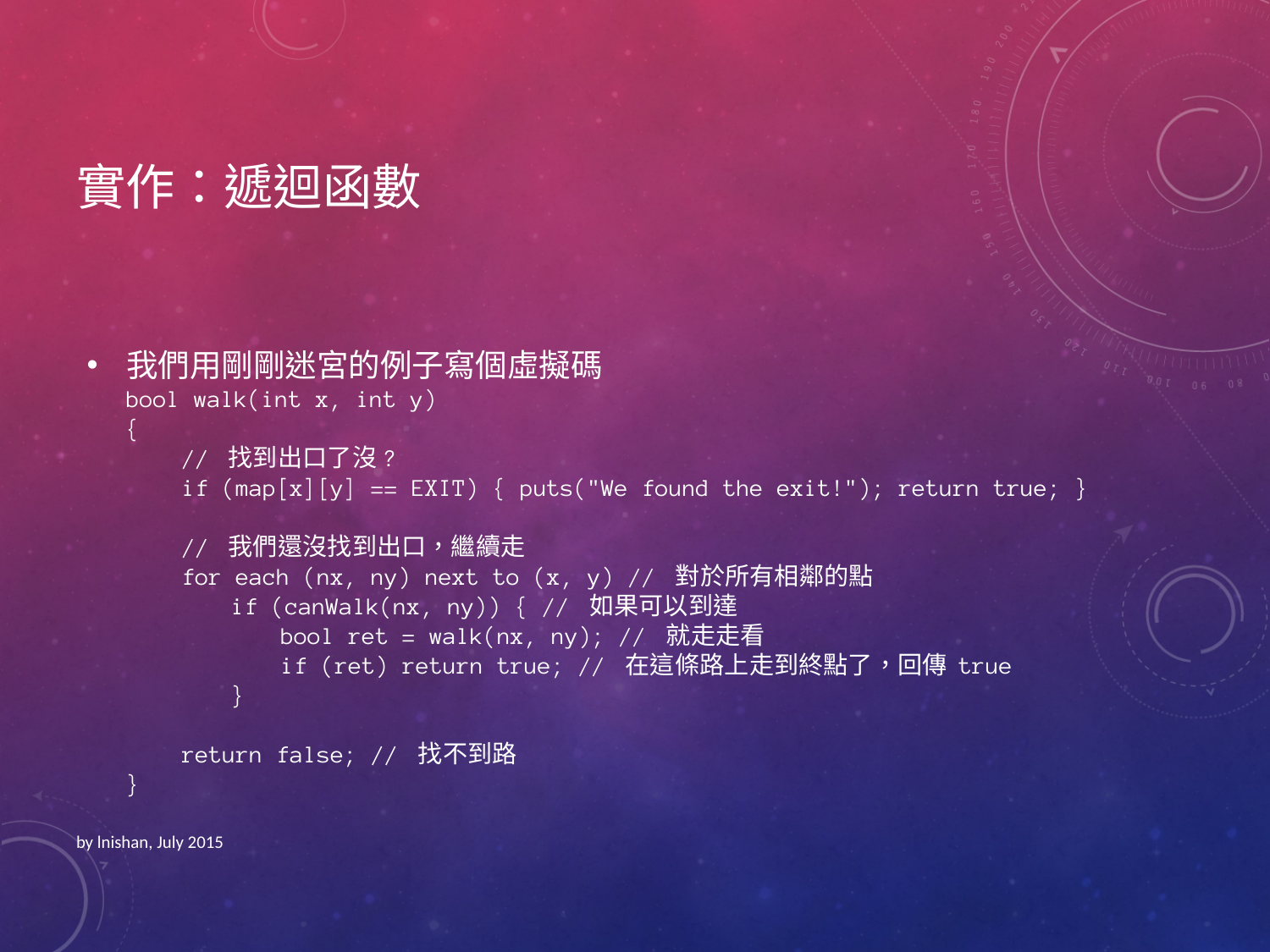

# 實作：遞迴函數
我們用剛剛迷宮的例子寫個虛擬碼
bool walk(int x, int y)
{
　　// 找到出口了沒?
　　if (map[x][y] == EXIT) { puts("We found the exit!"); return true; }
　　
　　// 我們還沒找到出口，繼續走
　　for each (nx, ny) next to (x, y) // 對於所有相鄰的點
　　　　if (canWalk(nx, ny)) { // 如果可以到達
　　　　　　bool ret = walk(nx, ny); // 就走走看
　　　　　　if (ret) return true; // 在這條路上走到終點了，回傳 true
　　　　}
　　return false; // 找不到路
}
by lnishan, July 2015